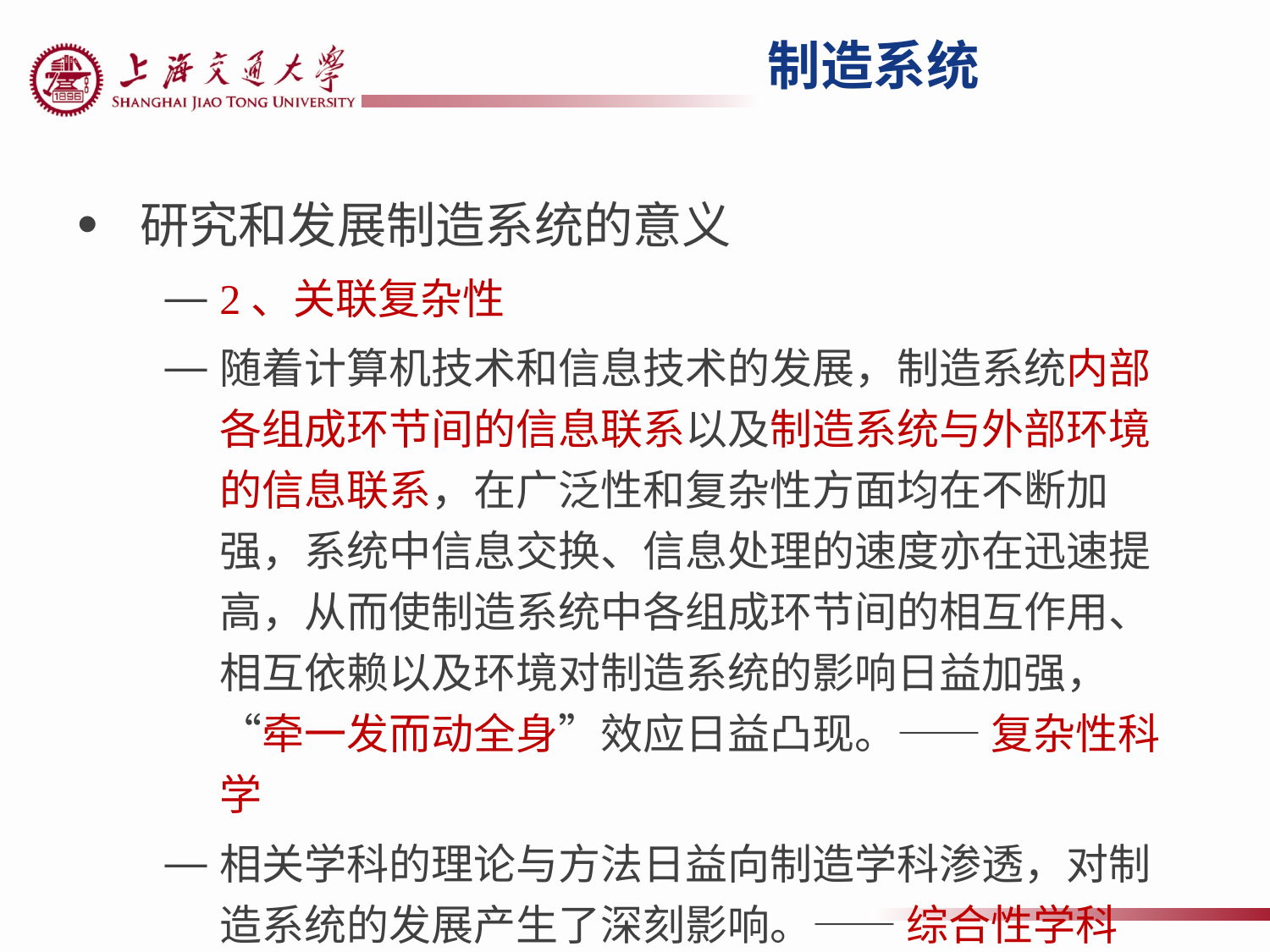

制造系统
研究和发展制造系统的意义
2、关联复杂性
随着计算机技术和信息技术的发展，制造系统内部各组成环节间的信息联系以及制造系统与外部环境的信息联系，在广泛性和复杂性方面均在不断加强，系统中信息交换、信息处理的速度亦在迅速提高，从而使制造系统中各组成环节间的相互作用、相互依赖以及环境对制造系统的影响日益加强，“牵一发而动全身”效应日益凸现。—— 复杂性科学
相关学科的理论与方法日益向制造学科渗透，对制造系统的发展产生了深刻影响。—— 综合性学科